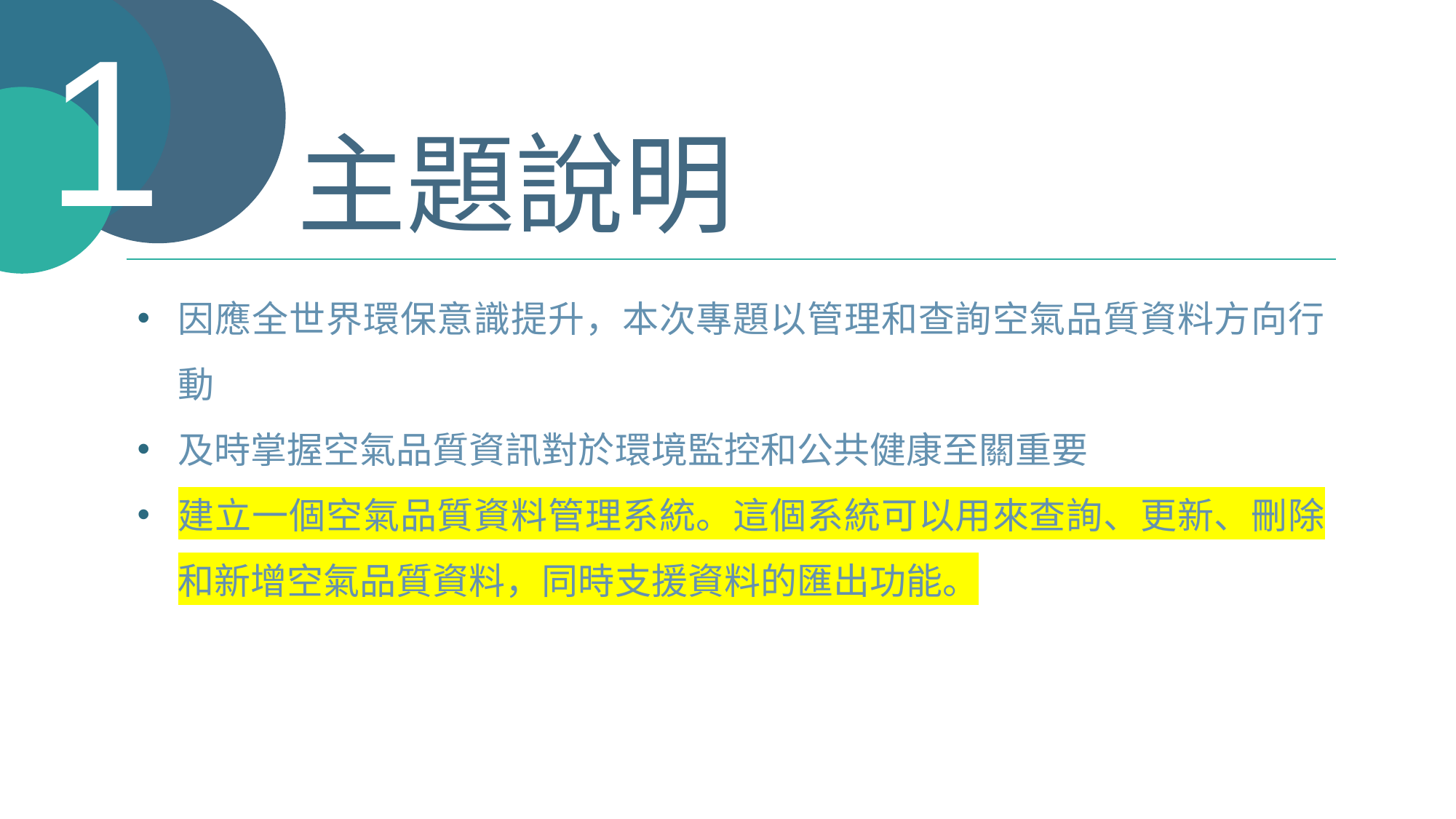

1
主題說明

因應全世界環保意識提升，本次專題以管理和查詢空氣品質資料方向行動
及時掌握空氣品質資訊對於環境監控和公共健康至關重要
建立一個空氣品質資料管理系統。這個系統可以用來查詢、更新、刪除和新增空氣品質資料，同時支援資料的匯出功能。